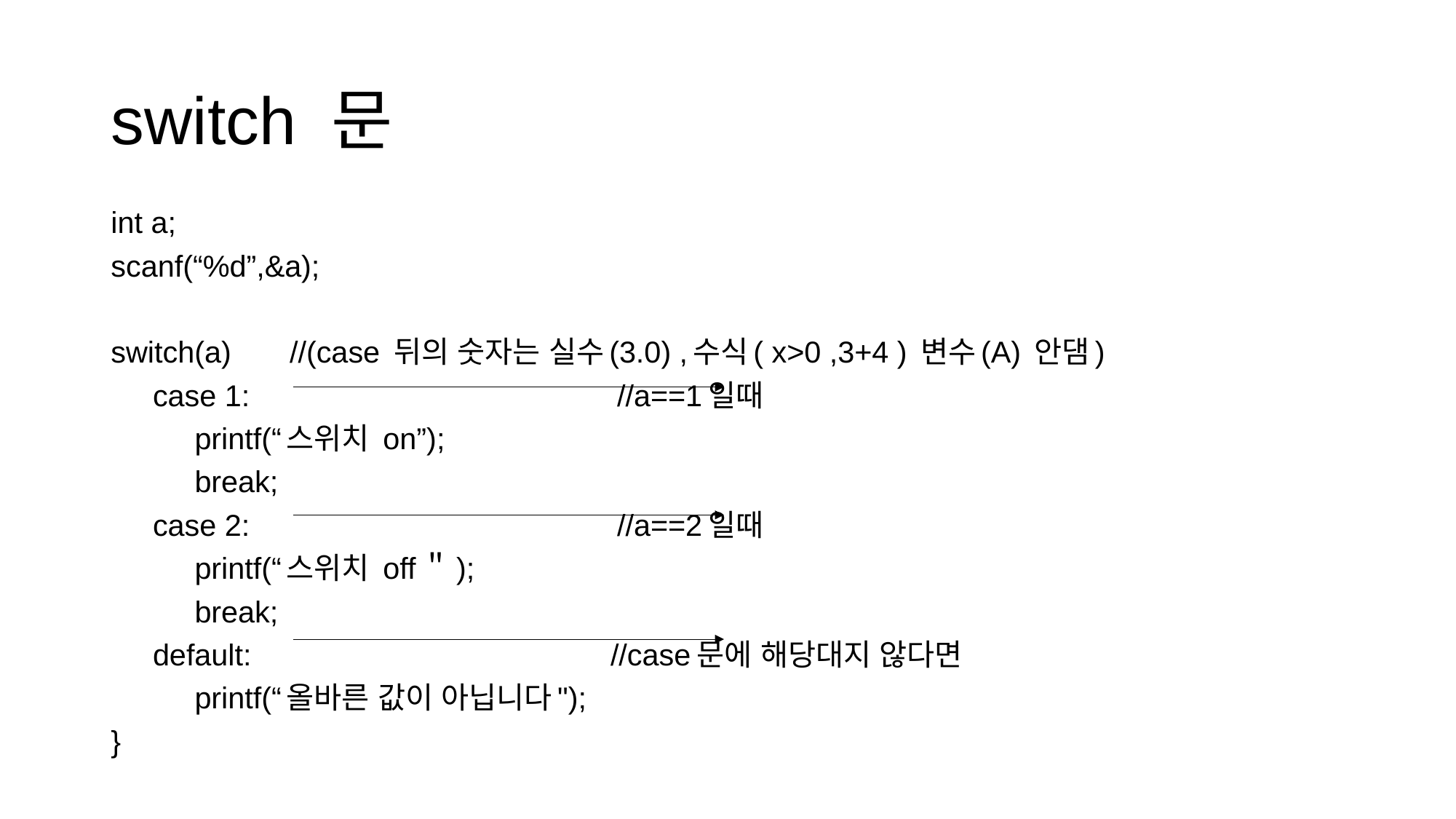

# switch 문
int a;
scanf(“%d”,&a);

switch(a)       //(case 뒤의 숫자는 실수(3.0) ,수식( x>0 ,3+4 ) 변수(A) 안댐)
     case 1:                                            //a==1일때
          printf(“스위치 on”);
          break;
     case 2:                                            //a==2일때
          printf(“스위치 off＂);
          break;
     default:                                           //case문에 해당대지 않다면
          printf(“올바른 값이 아닙니다");
}